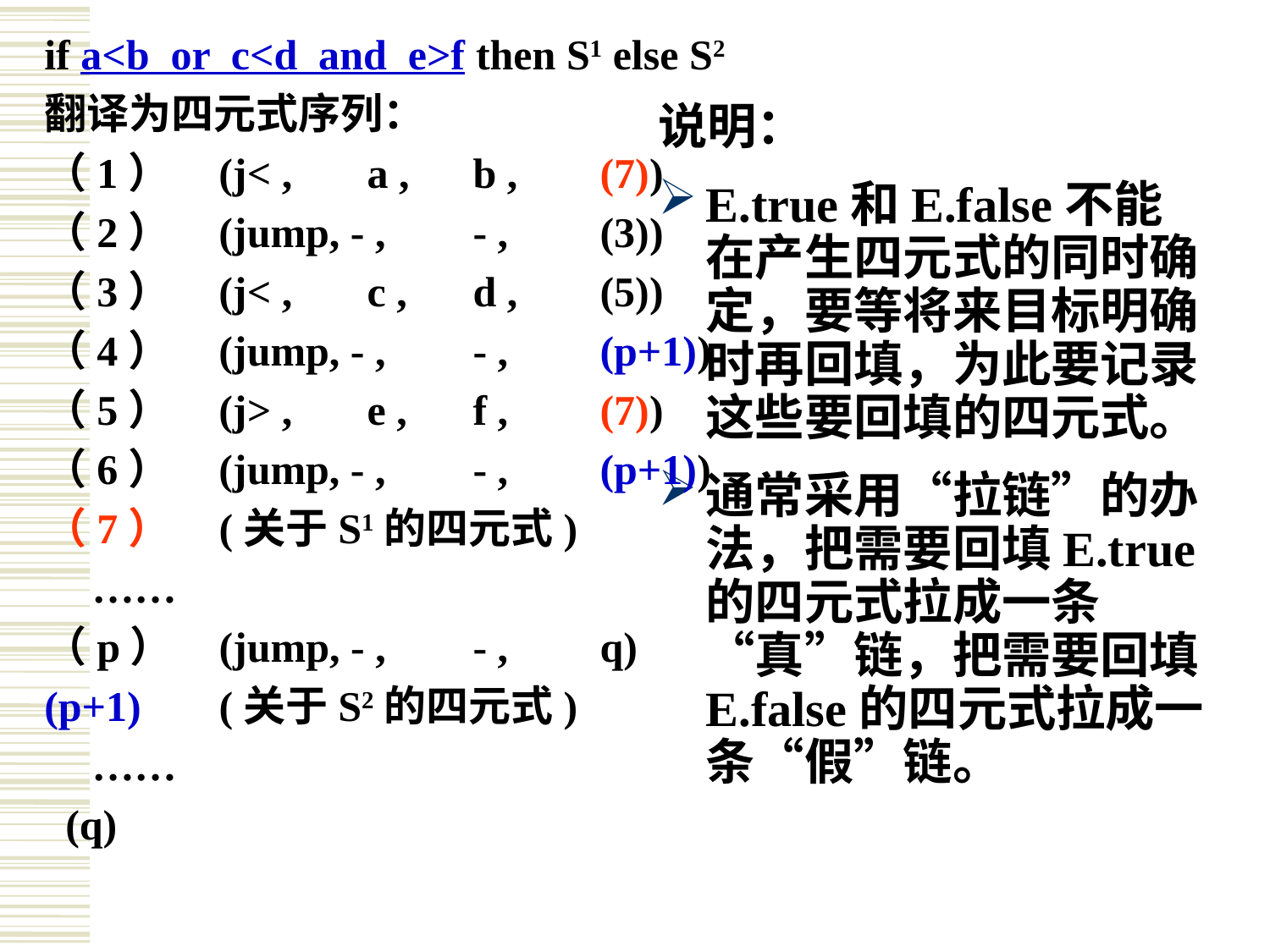

if a<b  or  c<d  and  e>f then S1 else S2
翻译为四元式序列：
（1）    (j< ,	  a ,	b ,	(7))
（2）    (jump, - ,	- ,	(3))
（3）    (j< ,	  c ,	d ,	(5))
（4）    (jump, - ,	- ,	(p+1))
（5）    (j> ,	  e ,	f ,	(7))
（6）    (jump, - ,	- ,	(p+1))
（7）	(关于S1的四元式)
	……
（p）	(jump, - ,	- ,	q)
(p+1)	(关于S2的四元式)
	……
  (q)
说明：
E.true和E.false不能在产生四元式的同时确定，要等将来目标明确时再回填，为此要记录这些要回填的四元式。
通常采用“拉链”的办法，把需要回填E.true的四元式拉成一条“真”链，把需要回填E.false的四元式拉成一条“假”链。